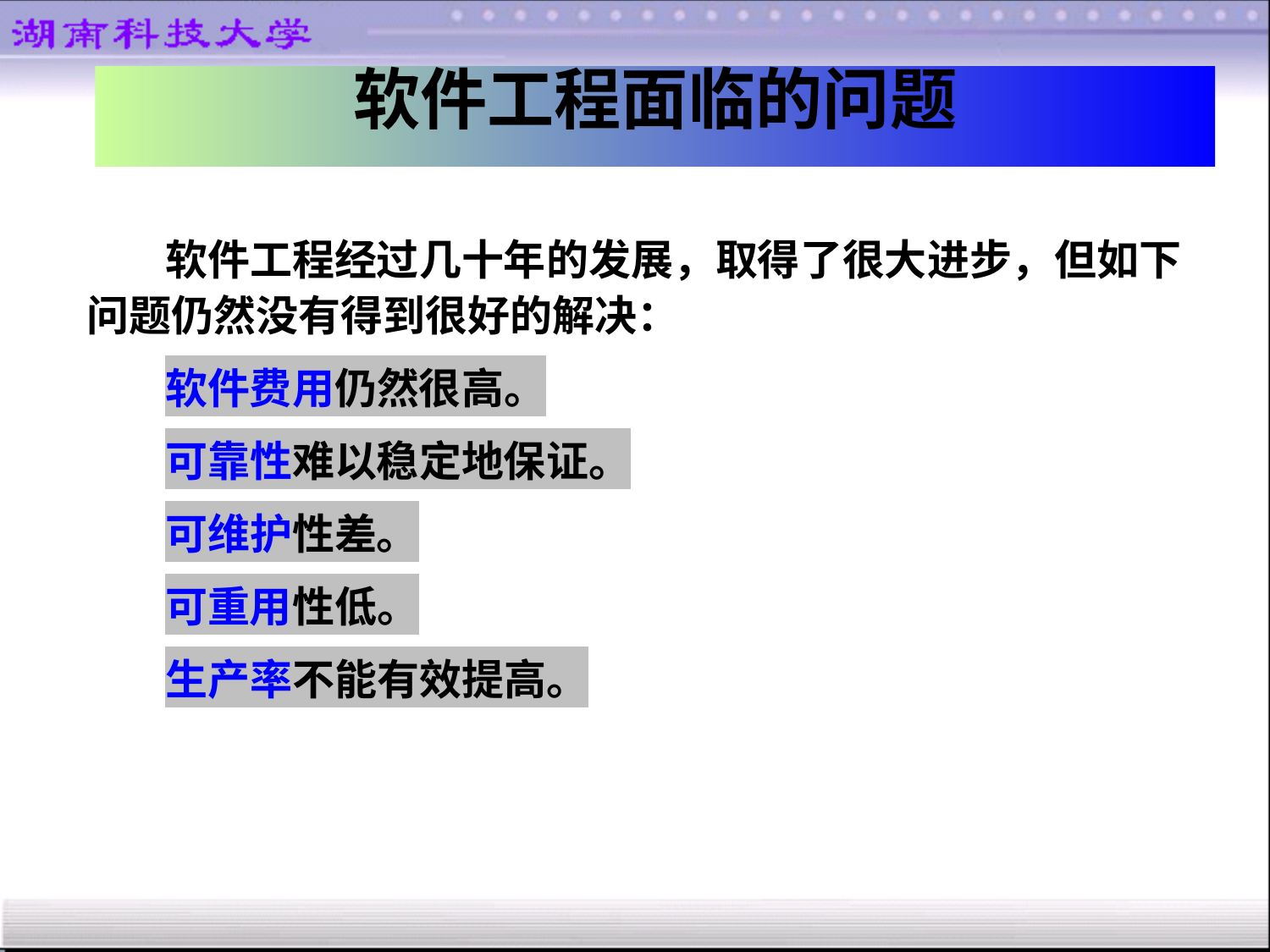

软件工程面临的问题
软件工程经过几十年的发展，取得了很大进步，但如下问题仍然没有得到很好的解决：
软件费用仍然很高。
可靠性难以稳定地保证。
可维护性差。
可重用性低。
生产率不能有效提高。